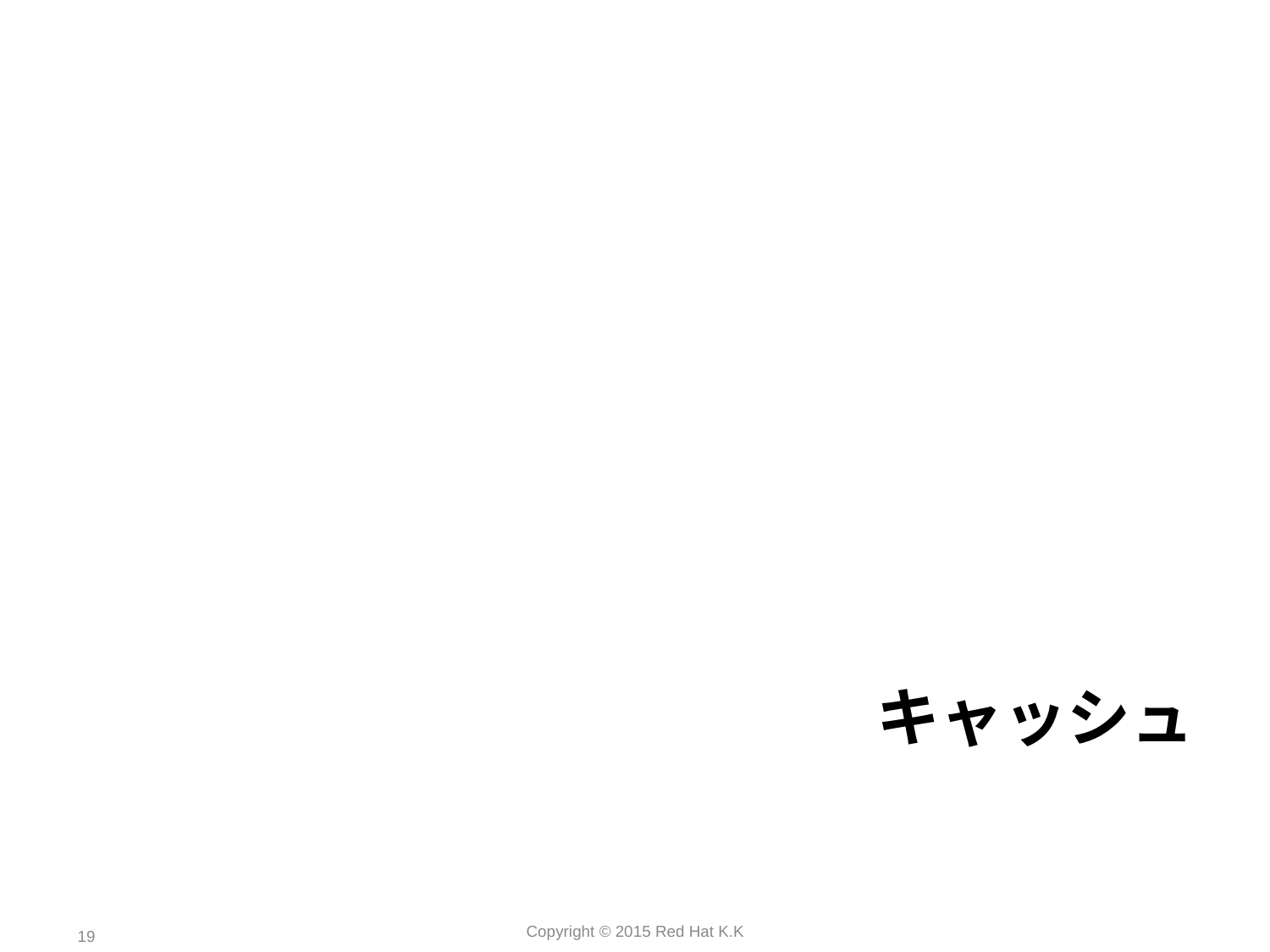

# キャッシュ
19
Copyright © 2015 Red Hat K.K